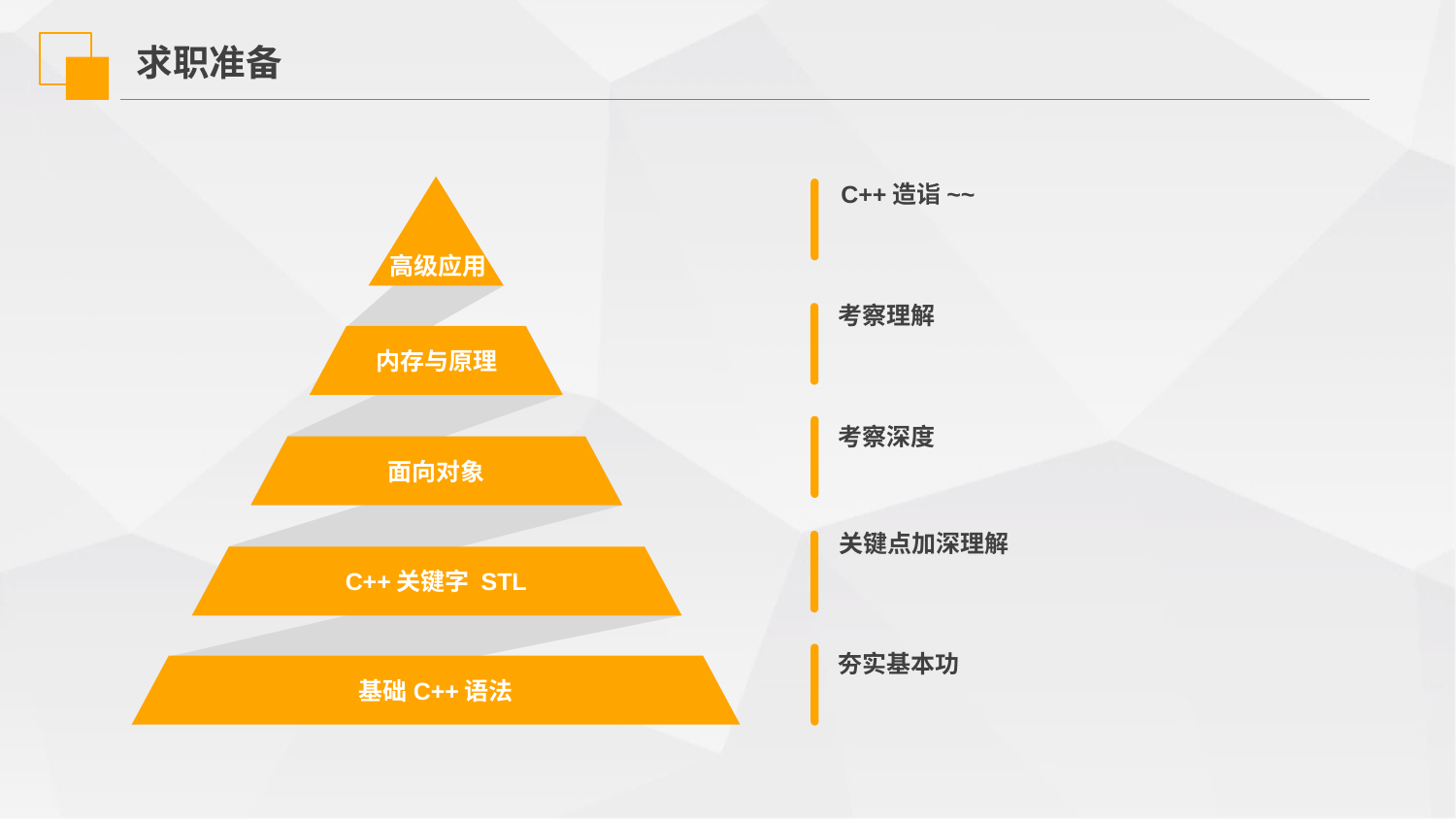

求职准备

高级应用
C++造诣~~

考察理解

内存与原理

考察深度

面向对象

关键点加深理解

C++关键字 STL

夯实基本功

基础C++语法